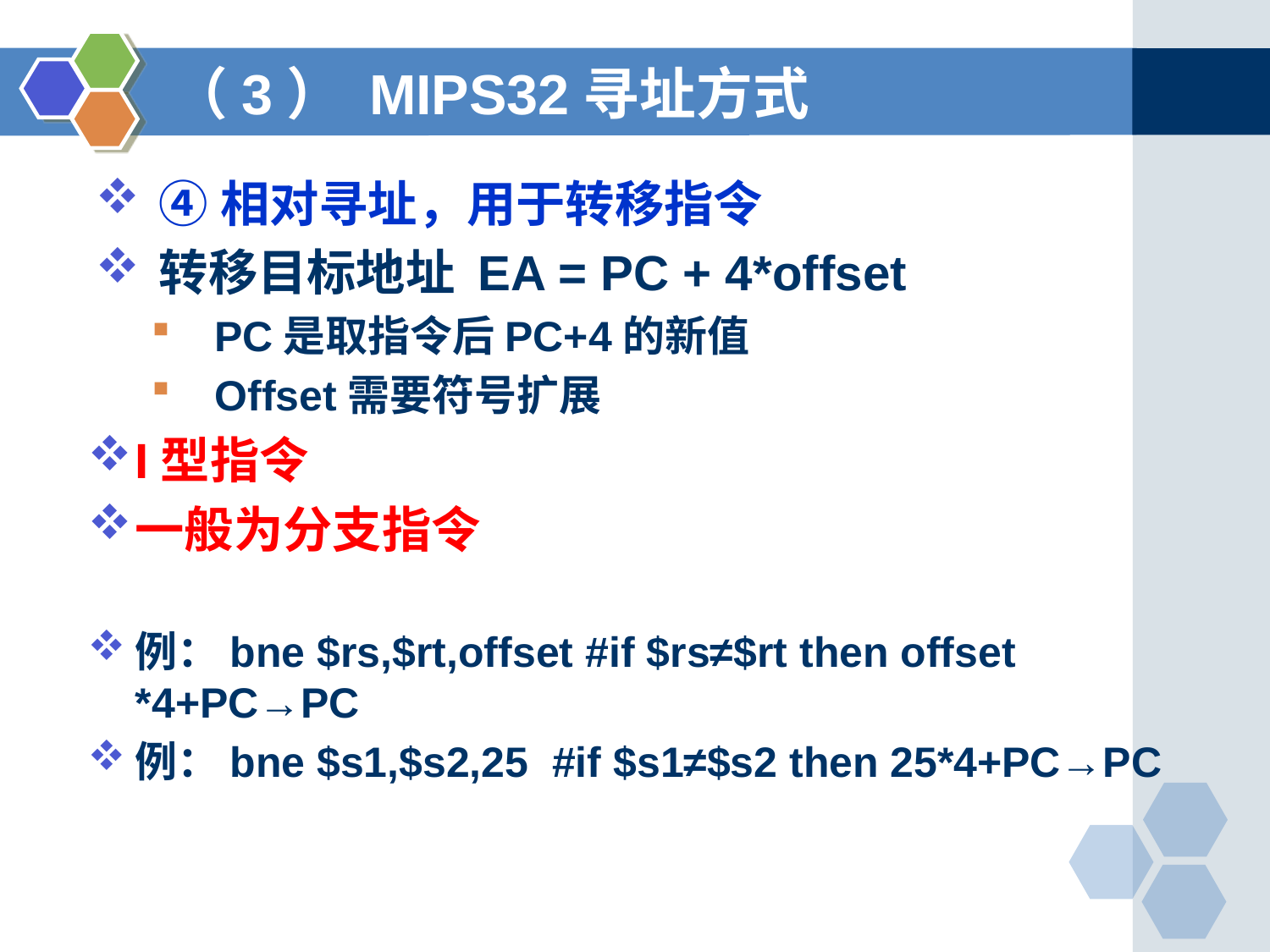

# （3） MIPS32寻址方式
④相对寻址，用于转移指令
转移目标地址 EA = PC + 4*offset
PC是取指令后PC+4的新值
Offset需要符号扩展
I型指令
一般为分支指令

例：bne $rs,$rt,offset #if $rs≠$rt then offset *4+PC→PC
例：bne $s1,$s2,25  #if $s1≠$s2 then 25*4+PC→PC